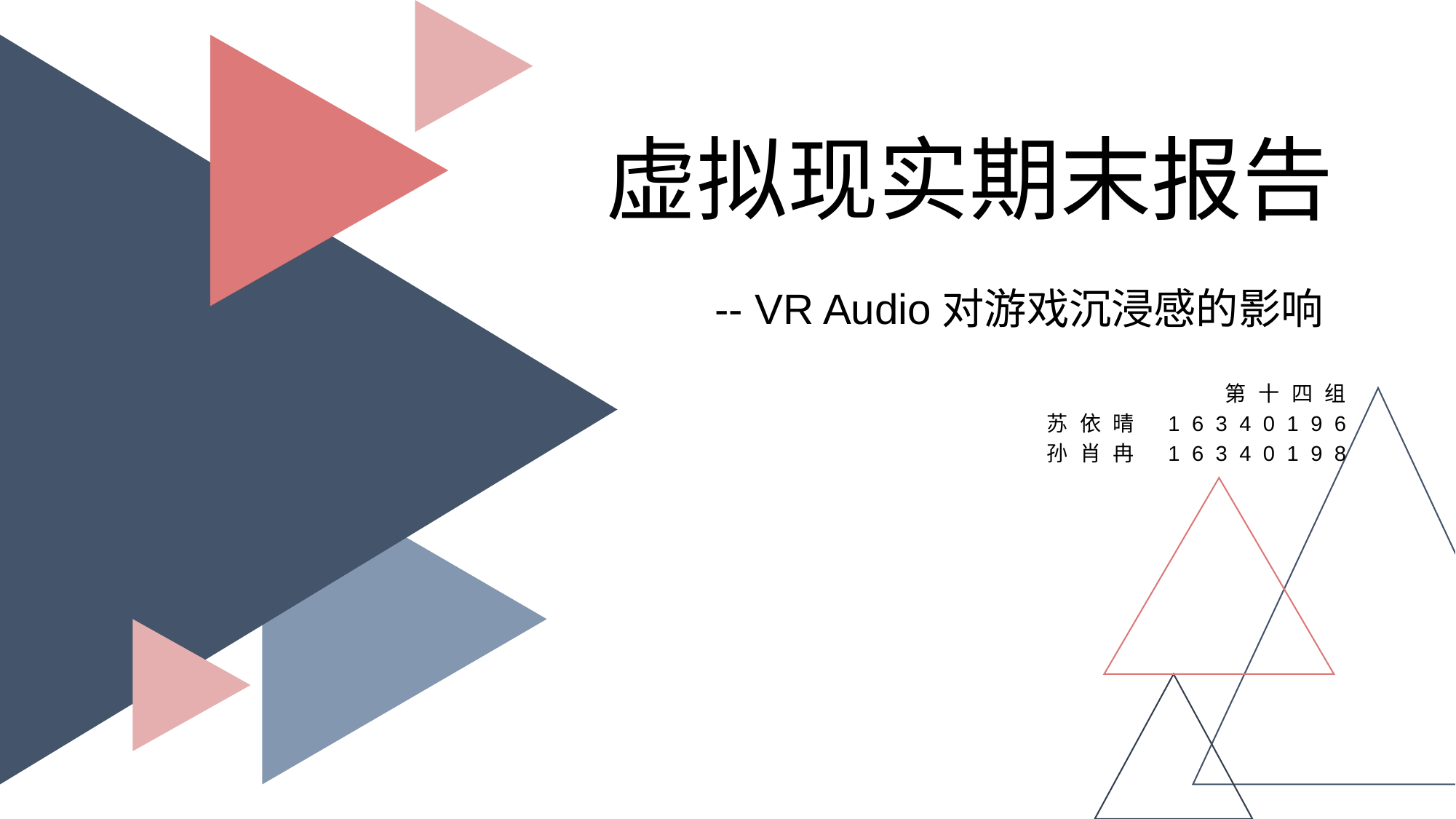

虚拟现实期末报告

	-- VR Audio对游戏沉浸感的影响

第十四组
苏依晴 16340196
孙肖冉 16340198